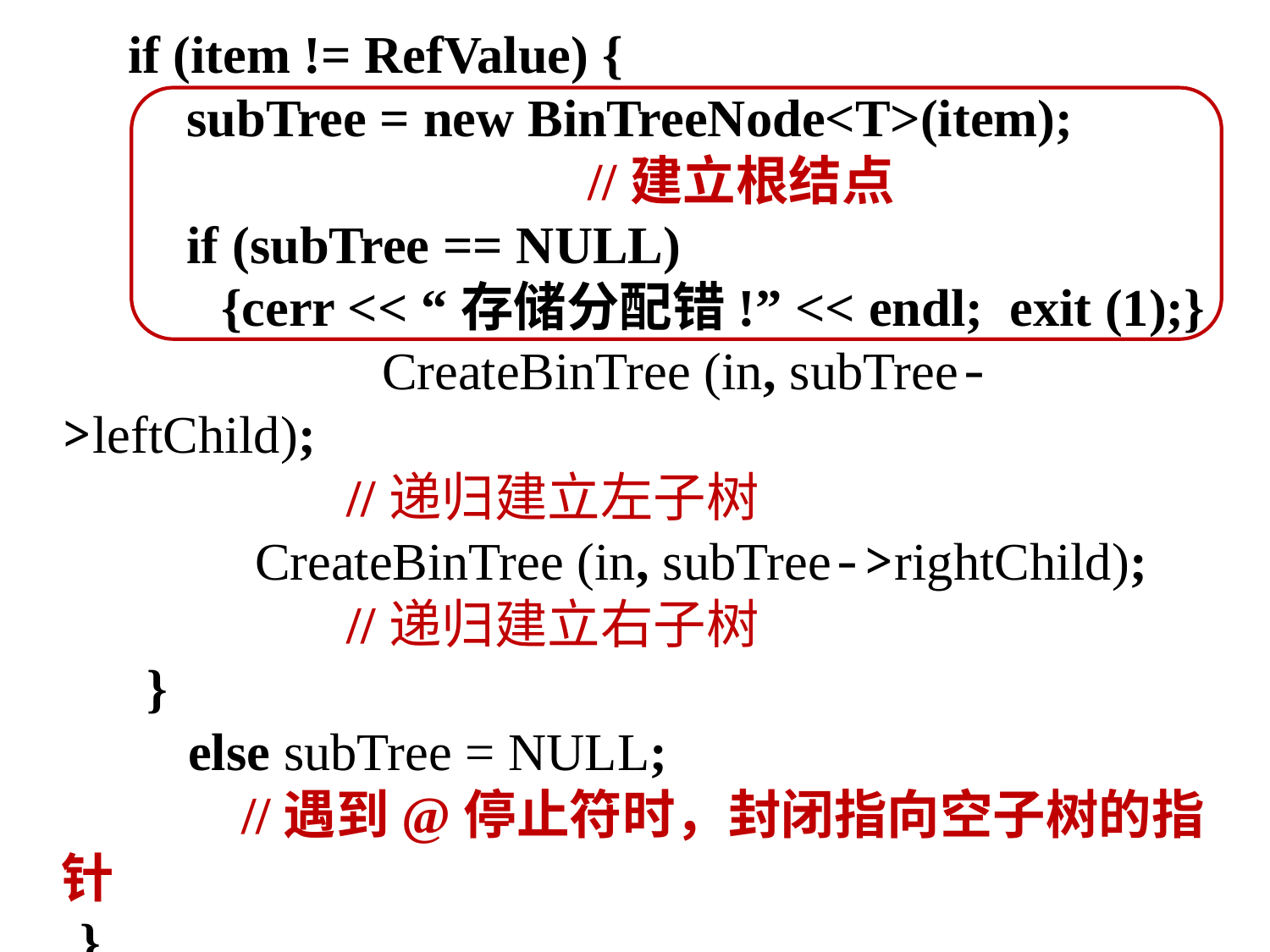

if (item != RefValue) {
             subTree = new BinTreeNode<T>(item);
    	                              //建立根结点
             if (subTree == NULL)
	            {cerr << “存储分配错!” << endl;  exit (1);}               	     CreateBinTree (in, subTree->leftChild);
                         //递归建立左子树
		     CreateBinTree (in, subTree->rightChild);
                         //递归建立右子树
          }
 		else subTree = NULL;						    //遇到@停止符时，封闭指向空子树的指针
     }
};